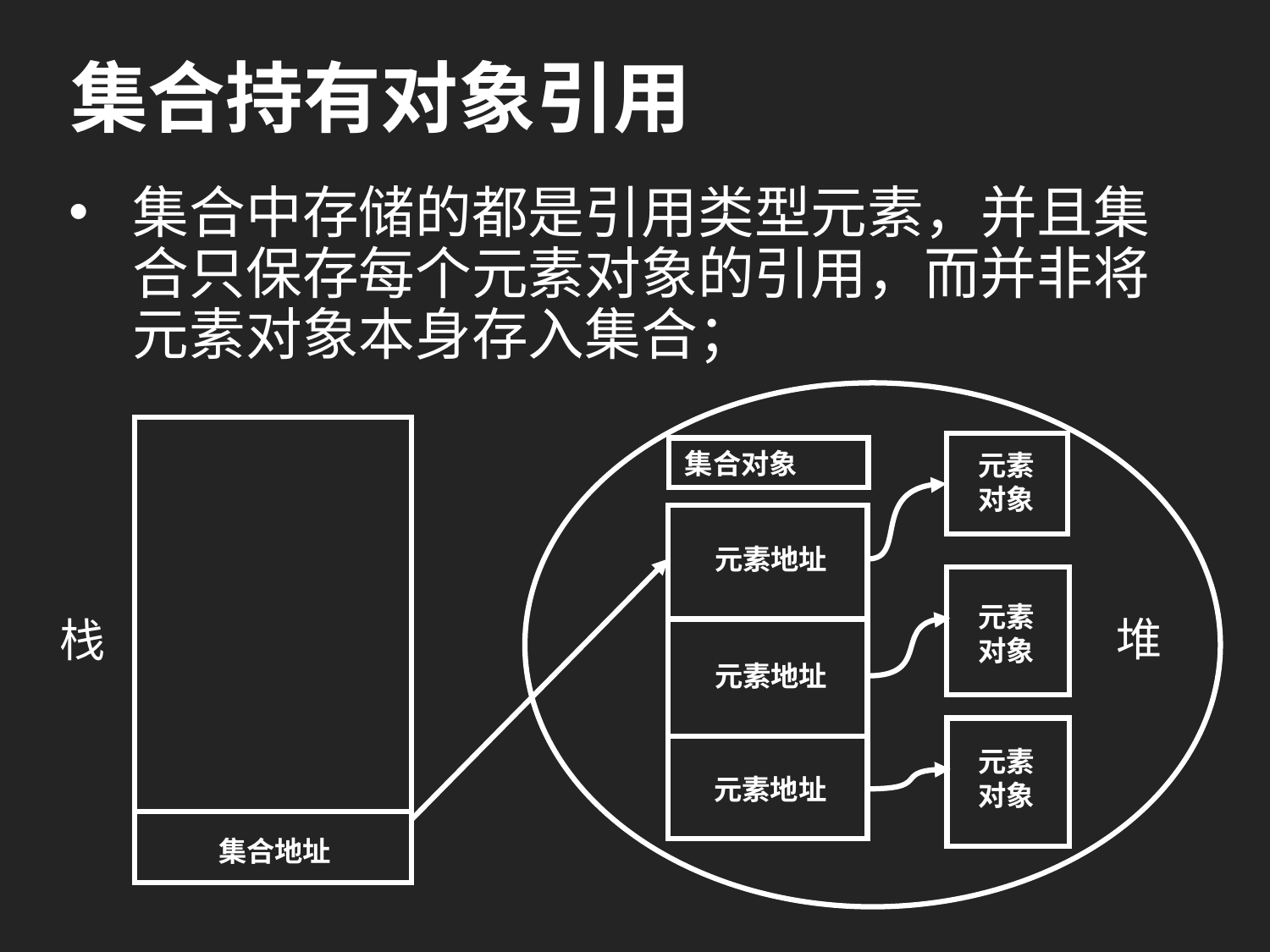

# 集合持有对象引用
集合中存储的都是引用类型元素，并且集合只保存每个元素对象的引用，而并非将元素对象本身存入集合；

集合对象
元素对象

元素地址

元素对象
堆
栈
元素地址

元素对象
元素地址
集合地址